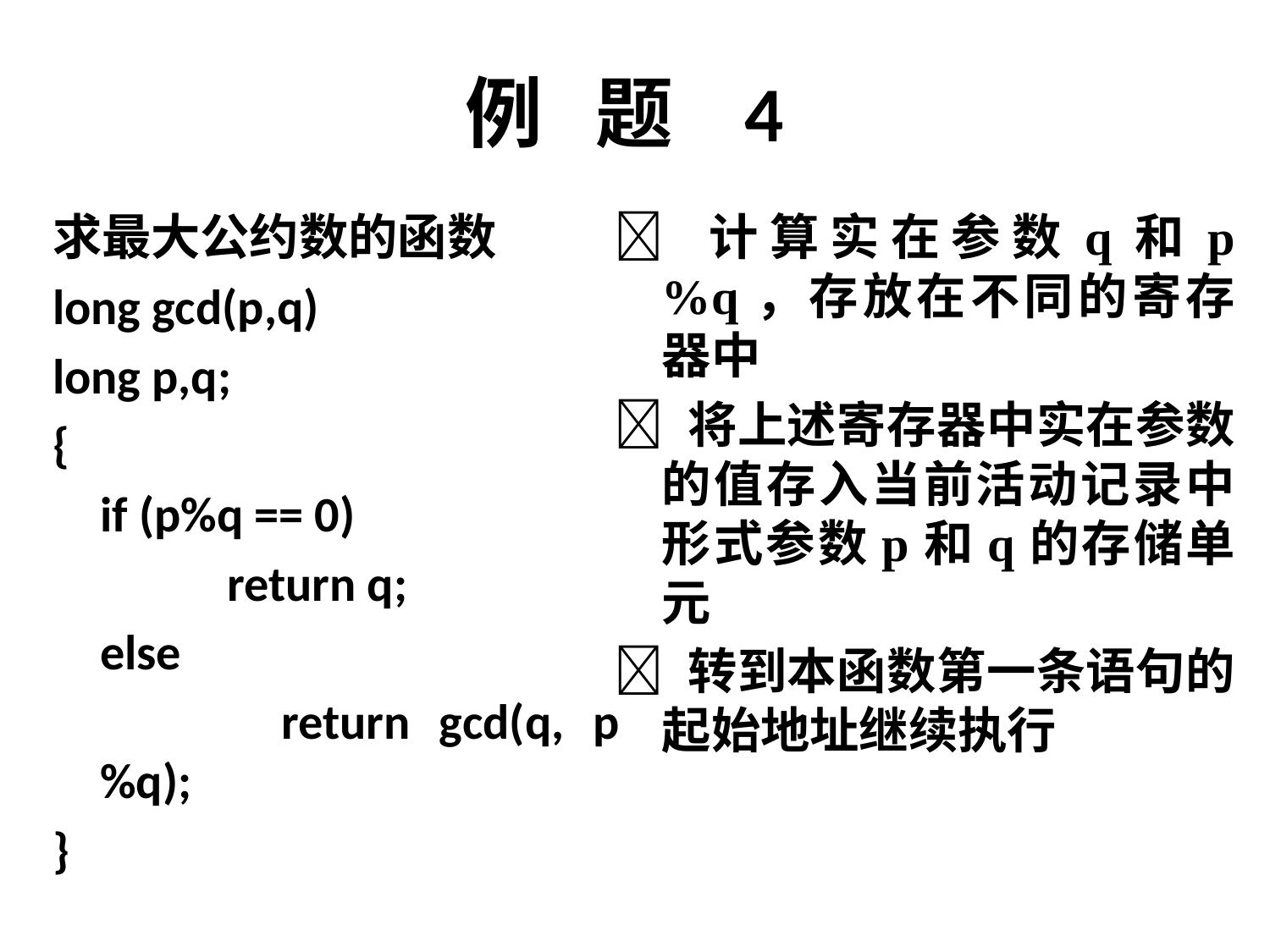

# 例   题   4
求最大公约数的函数
long gcd(p,q)
long p,q;
{
	if (p%q == 0)
	   	return q;
	else
	   	return gcd(q, p%q);
}

• 计算实在参数q和p%q，存放在不同的寄存器中
• 将上述寄存器中实在参数的值存入当前活动记录中形式参数p和q的存储单元
• 转到本函数第一条语句的起始地址继续执行